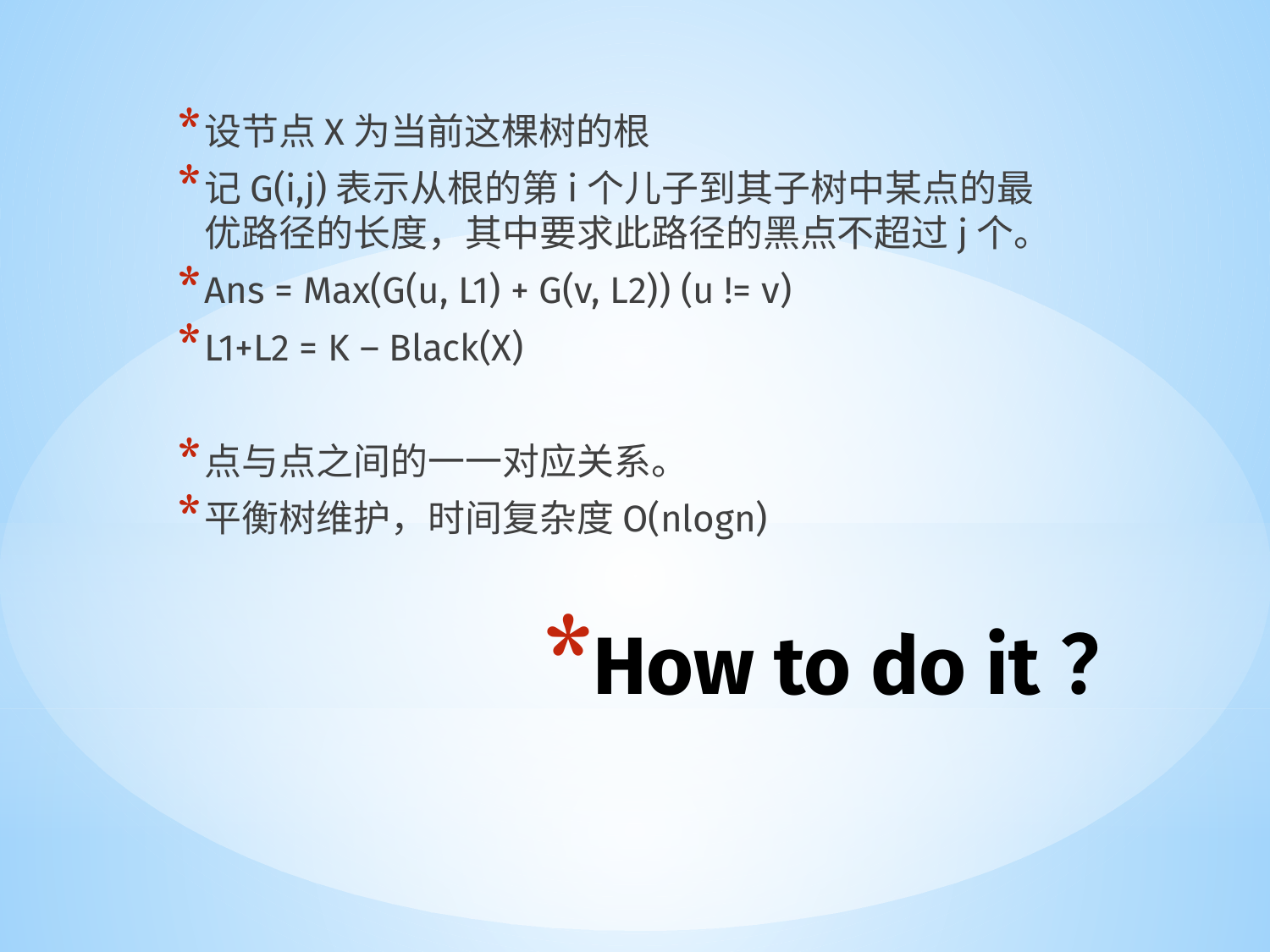

设节点X为当前这棵树的根
记G(i,j)表示从根的第i个儿子到其子树中某点的最优路径的长度，其中要求此路径的黑点不超过j个。
Ans = Max(G(u, L1) + G(v, L2)) (u != v)
L1+L2 = K – Black(X)

点与点之间的一一对应关系。
平衡树维护，时间复杂度O(nlogn)

# How to do it？